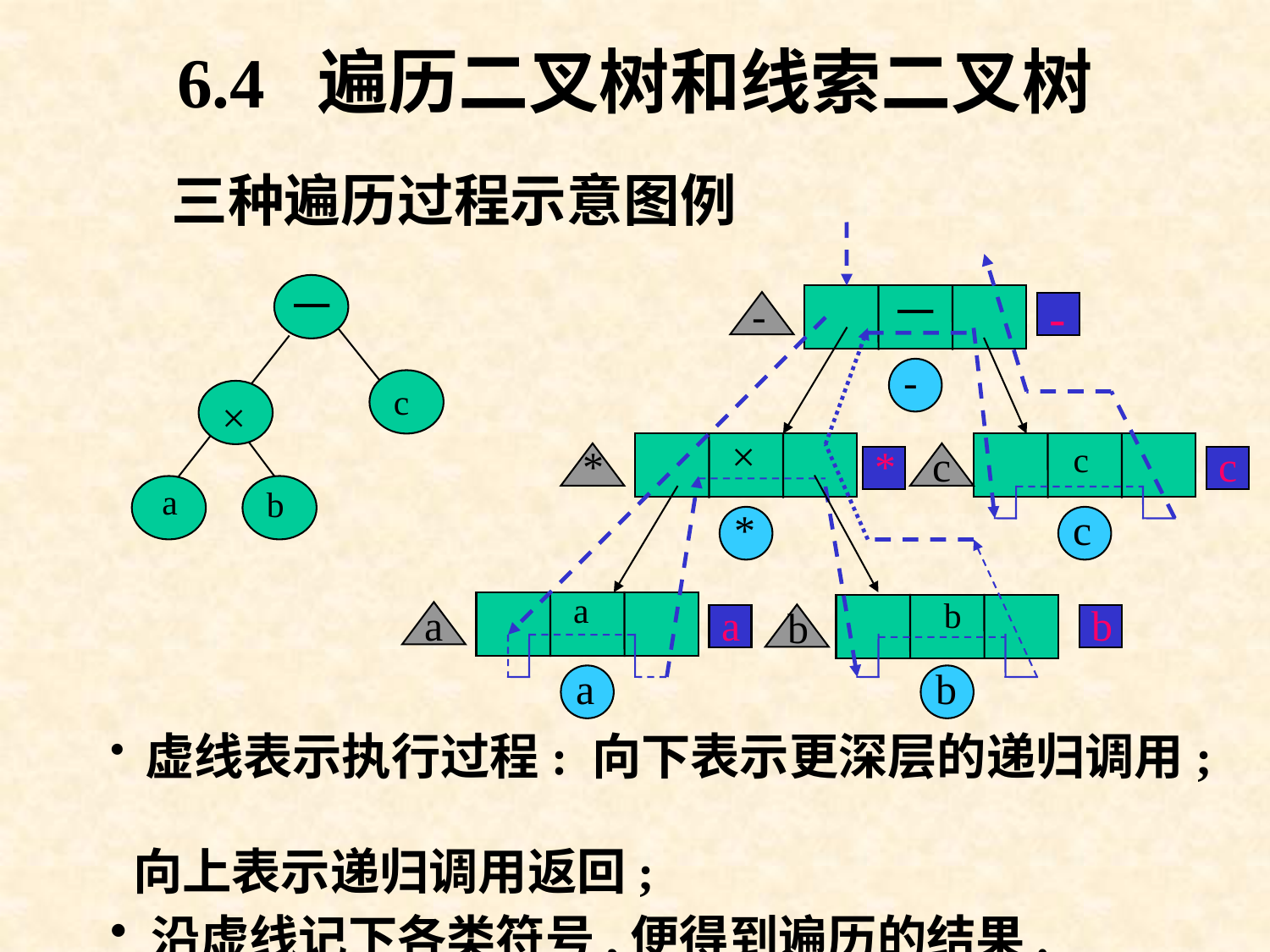

# 6.4  遍历二叉树和线索二叉树
三种遍历过程示意图例

-

-

-

*

*

c

c

*

c

a

a

b

b

a

b

－

×
c

a
b

  a
c
b

×
－
 虚线表示执行过程: 向下表示更深层的递归调用;
 向上表示递归调用返回;
 沿虚线记下各类符号,便得到遍历的结果.